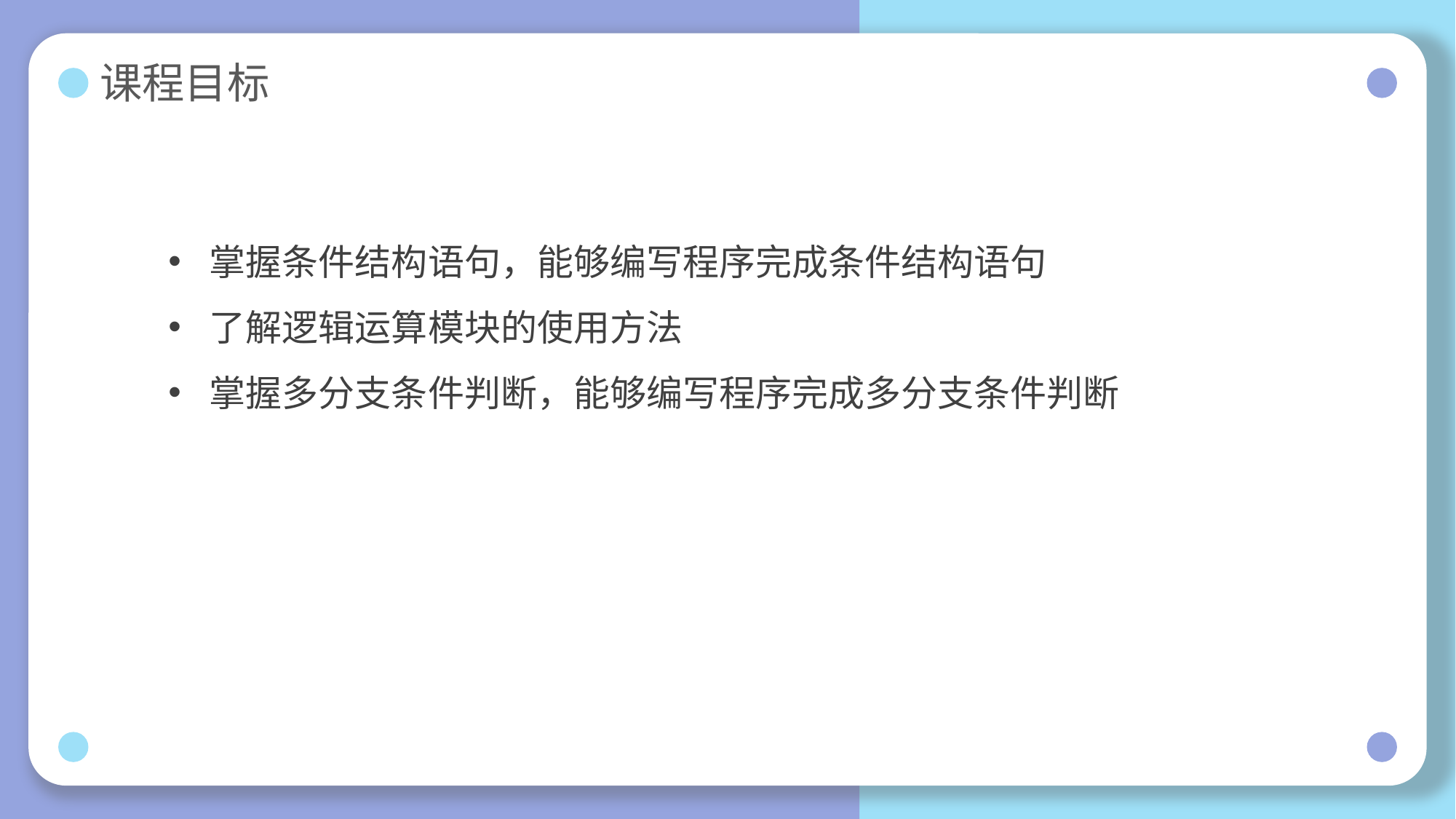

# 课程目标
掌握条件结构语句，能够编写程序完成条件结构语句
了解逻辑运算模块的使用方法
掌握多分支条件判断，能够编写程序完成多分支条件判断